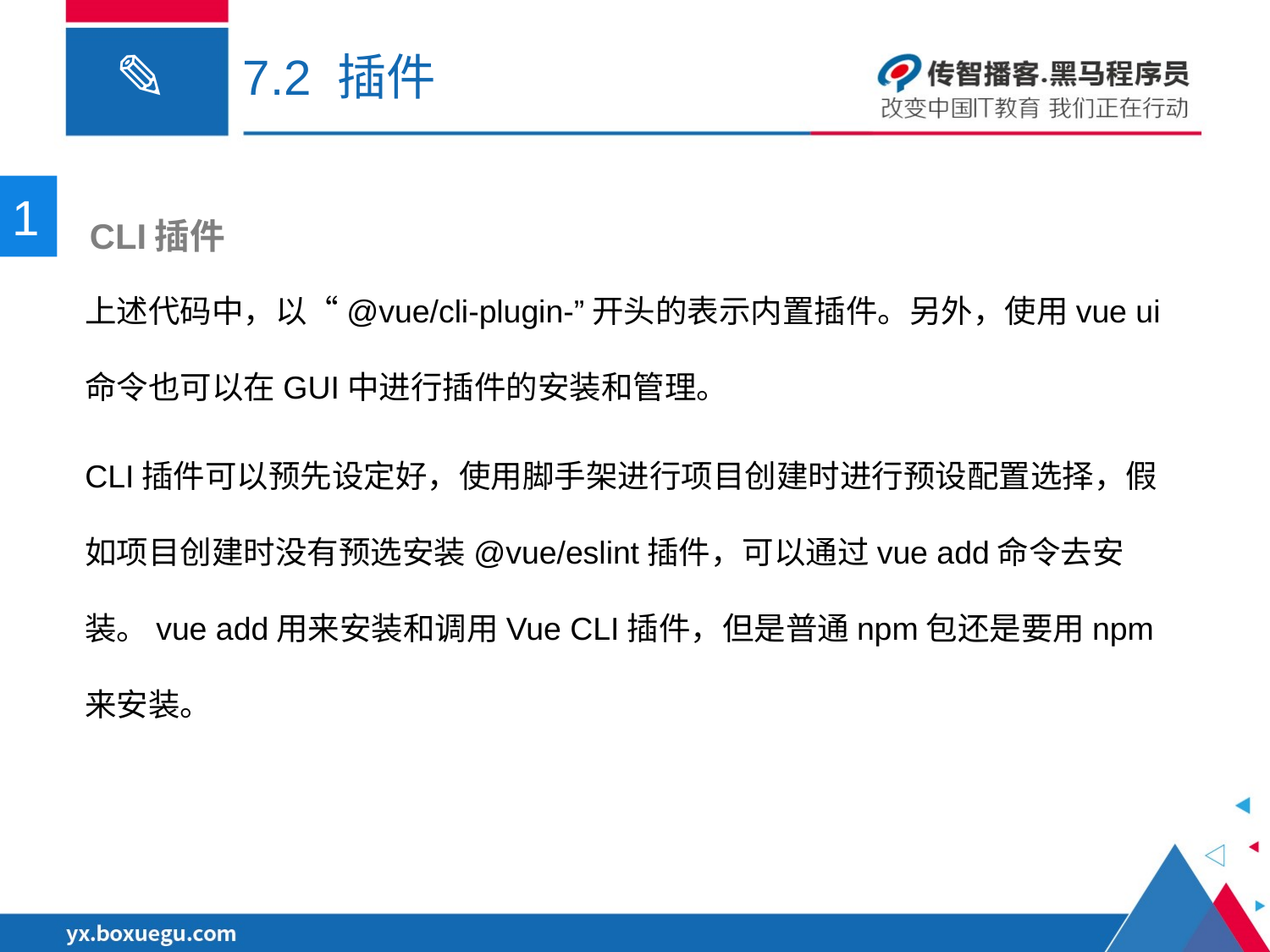

# 7.2 插件

1
  CLI插件
上述代码中，以“@vue/cli-plugin-”开头的表示内置插件。另外，使用vue ui命令也可以在GUI中进行插件的安装和管理。
CLI插件可以预先设定好，使用脚手架进行项目创建时进行预设配置选择，假如项目创建时没有预选安装@vue/eslint插件，可以通过vue add命令去安装。vue add用来安装和调用Vue CLI插件，但是普通npm包还是要用npm来安装。